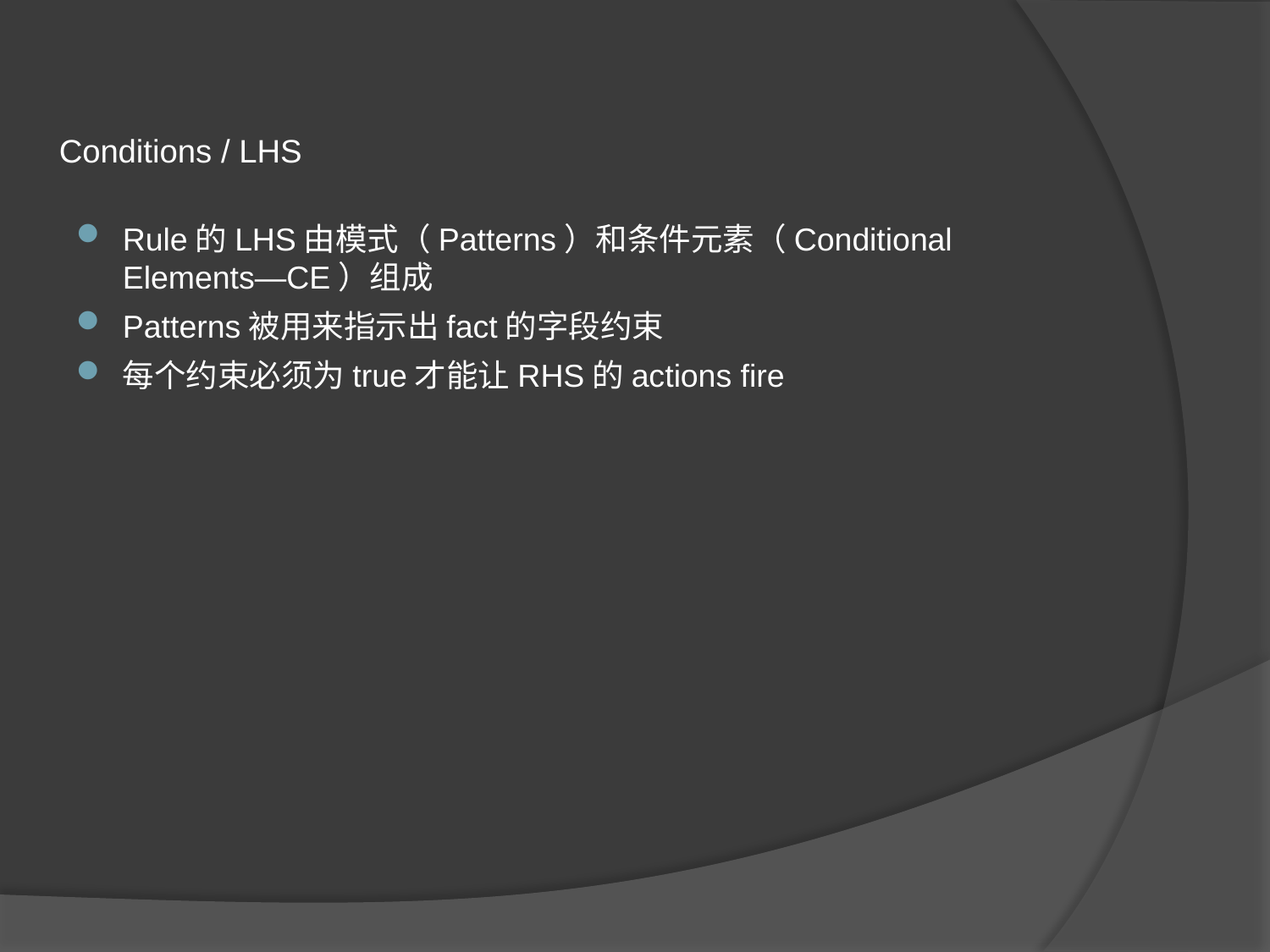

# Conditions / LHS
Rule的LHS由模式（Patterns）和条件元素（Conditional Elements—CE）组成
Patterns被用来指示出fact的字段约束
每个约束必须为true才能让RHS的actions fire